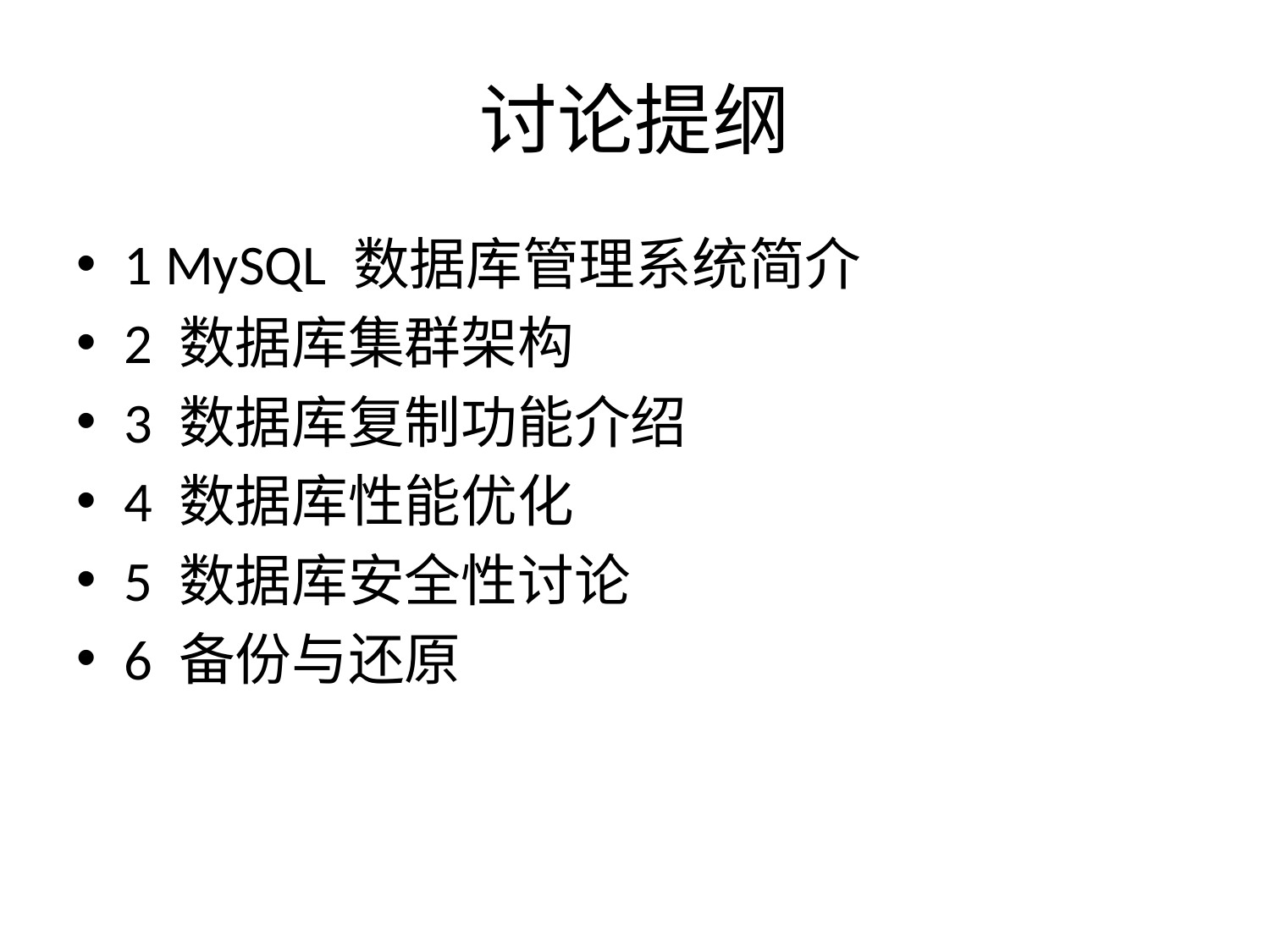

# 讨论提纲
1 MySQL 数据库管理系统简介
2 数据库集群架构
3 数据库复制功能介绍
4 数据库性能优化
5 数据库安全性讨论
6 备份与还原